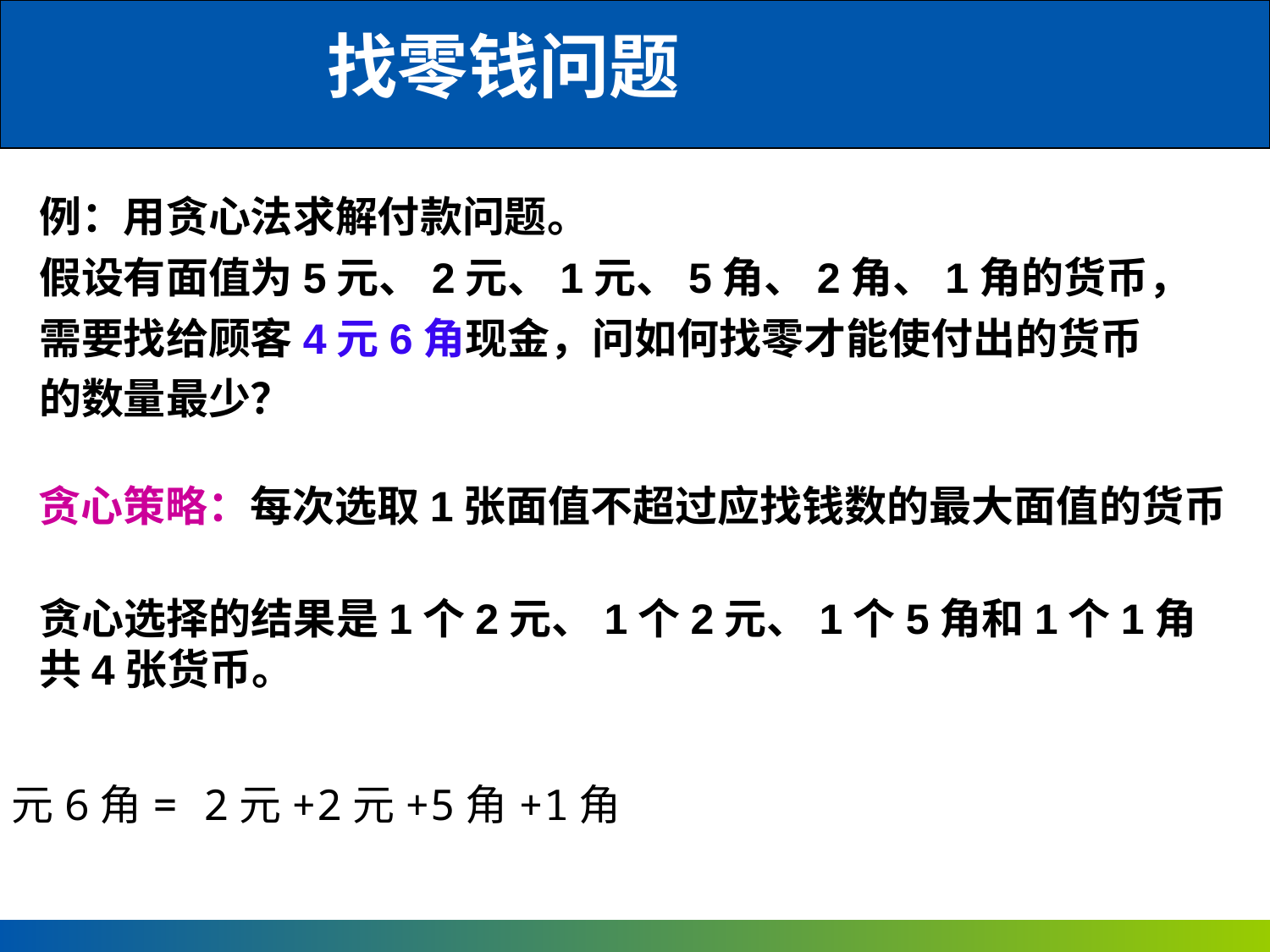

找零钱问题
例：用贪心法求解付款问题。
假设有面值为5元、2元、1元、5角、2角、1角的货币，需要找给顾客4元6角现金，问如何找零才能使付出的货币的数量最少？

贪心策略：每次选取1张面值不超过应找钱数的最大面值的货币
贪心选择的结果是1个2元、1个2元、1个5角和1个1角共4张货币。
4元6角= 2元+2元+5角+1角